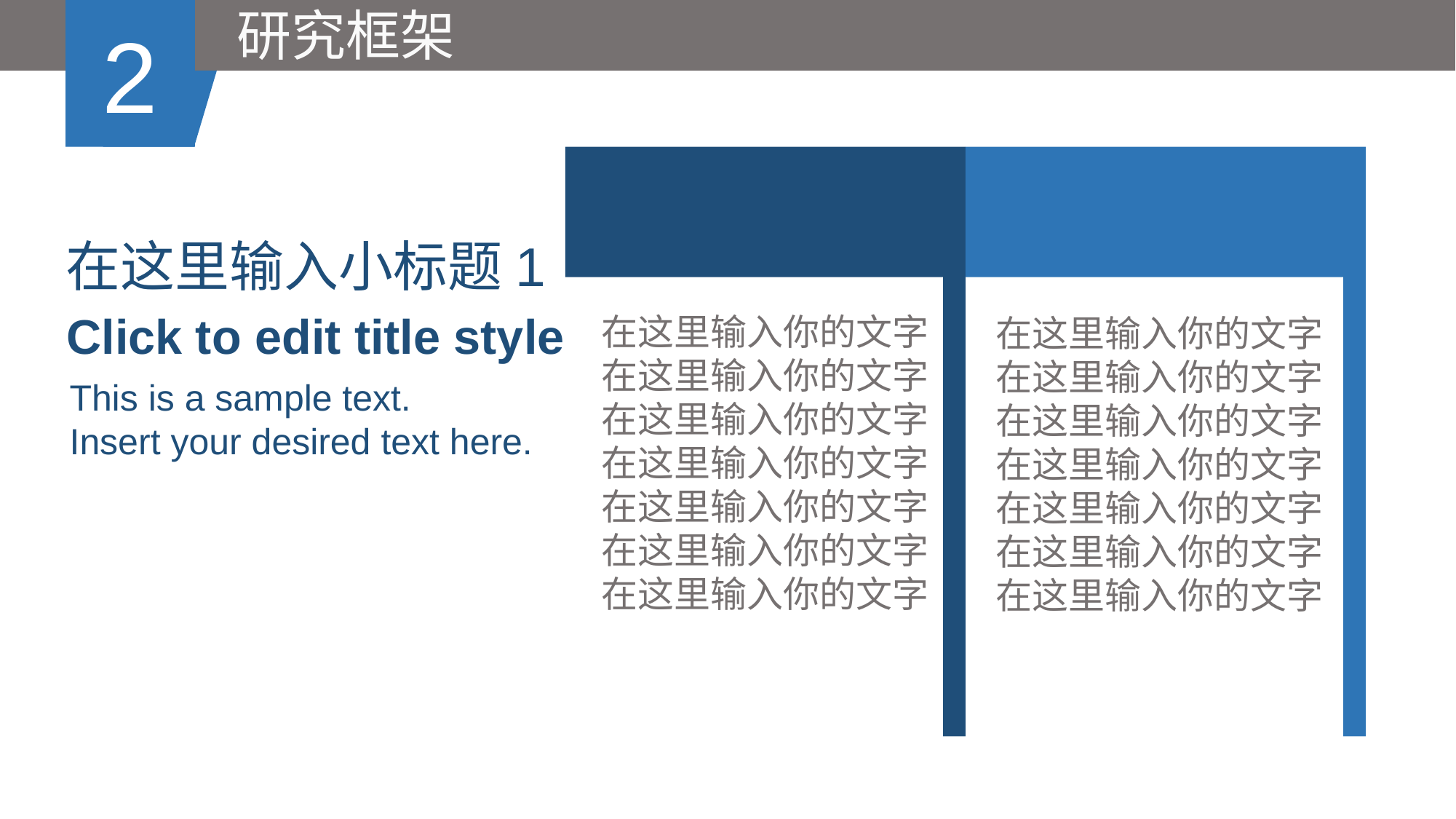

研究框架
2

在这里输入小标题1
Click to edit title style

在这里输入你的文字
在这里输入你的文字
在这里输入你的文字
在这里输入你的文字
在这里输入你的文字
在这里输入你的文字
在这里输入你的文字

在这里输入你的文字
在这里输入你的文字
在这里输入你的文字
在这里输入你的文字
在这里输入你的文字
在这里输入你的文字
在这里输入你的文字

This is a sample text.
Insert your desired text here.